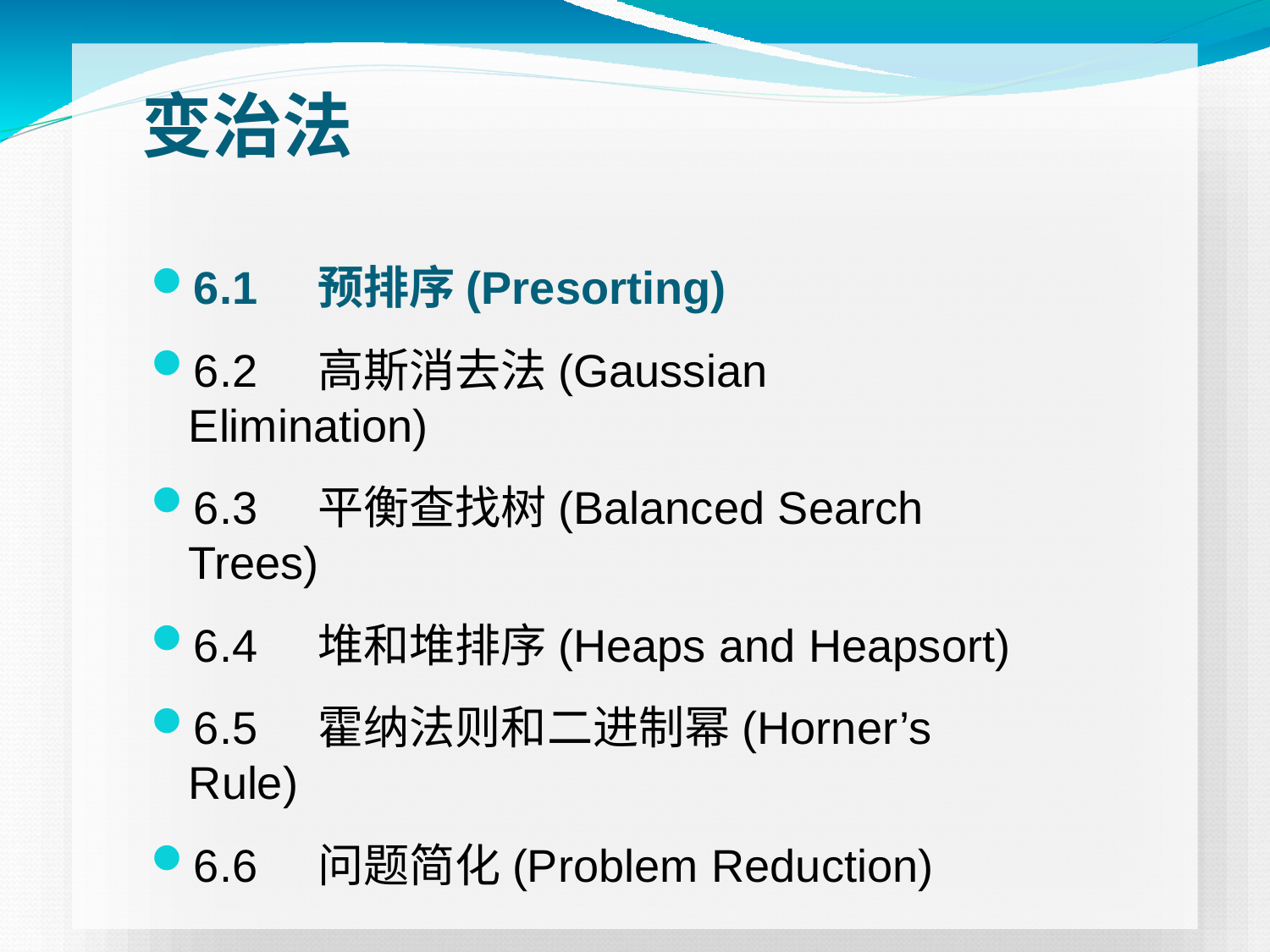

# 变治法
6.1	预排序(Presorting)
6.2	高斯消去法(Gaussian Elimination)
6.3	平衡查找树(Balanced Search Trees)
6.4	堆和堆排序(Heaps and Heapsort)
6.5	霍纳法则和二进制幂(Horner’s Rule)
6.6	问题简化(Problem Reduction)